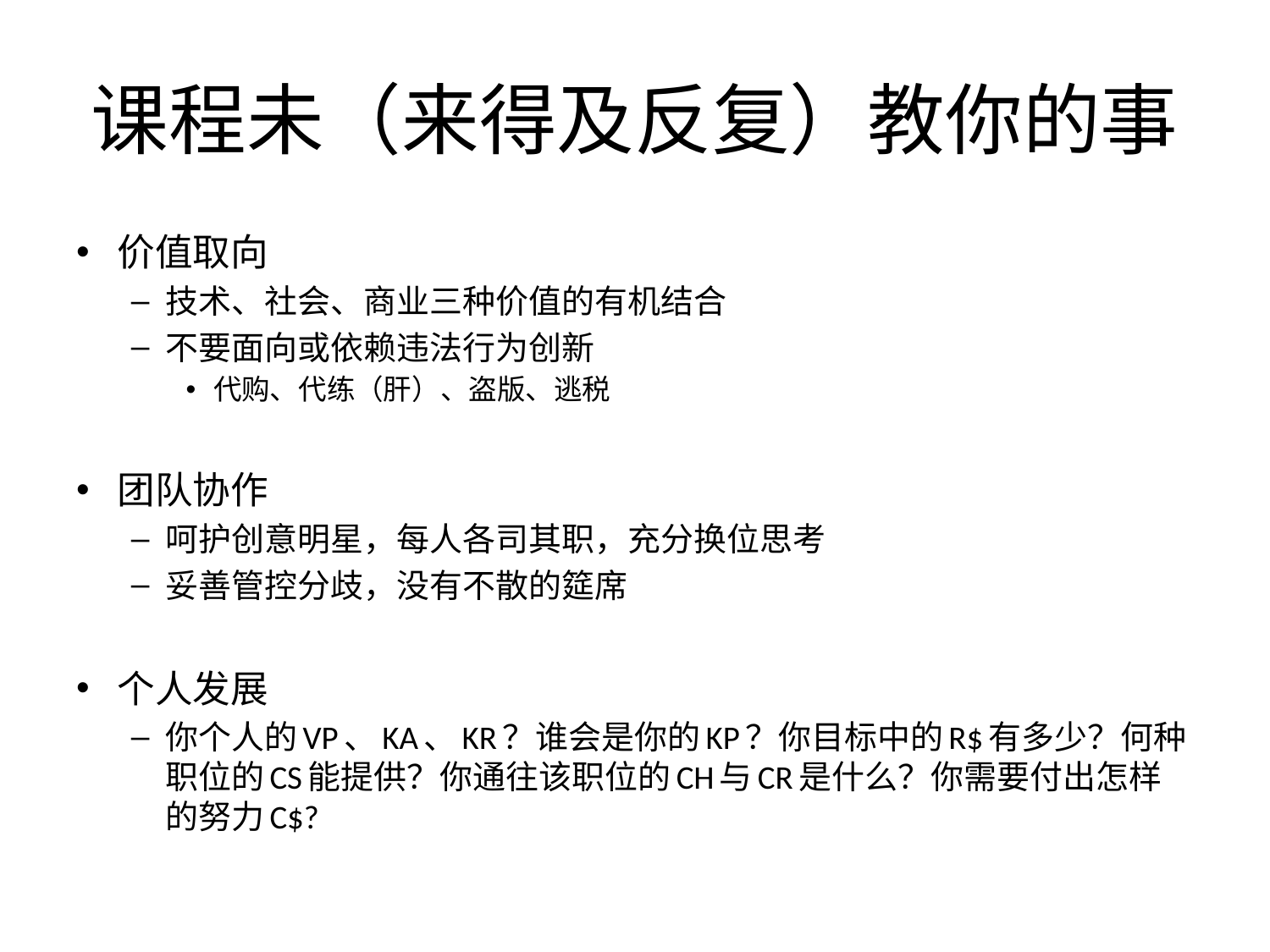

# 课程未（来得及反复）教你的事
价值取向
技术、社会、商业三种价值的有机结合
不要面向或依赖违法行为创新
代购、代练（肝）、盗版、逃税

团队协作
呵护创意明星，每人各司其职，充分换位思考
妥善管控分歧，没有不散的筵席

个人发展
你个人的VP、KA、KR？谁会是你的KP？你目标中的R$有多少？何种职位的CS能提供？你通往该职位的CH与CR是什么？你需要付出怎样的努力C$?